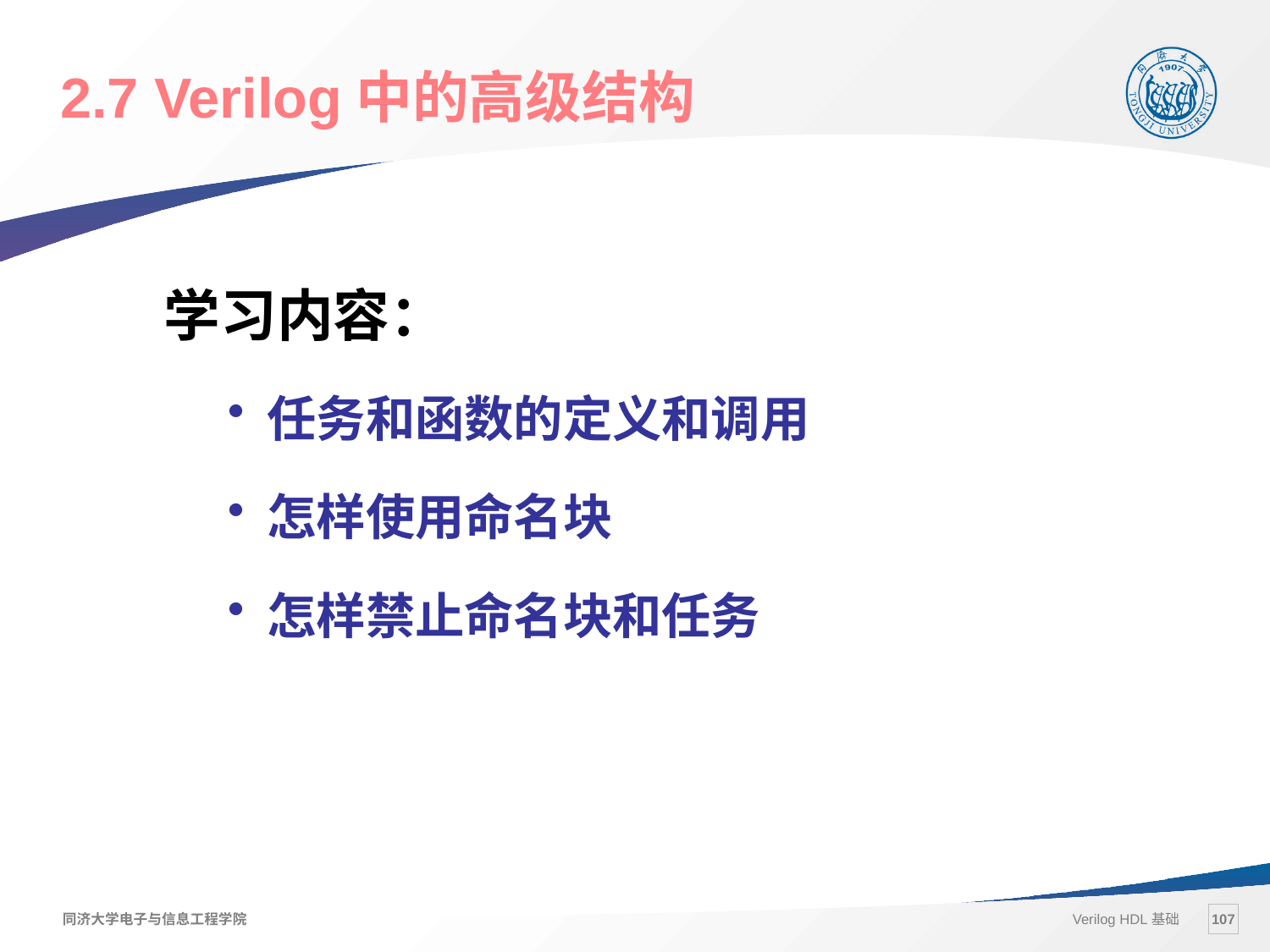

# 2.7 Verilog中的高级结构
学习内容：
任务和函数的定义和调用
怎样使用命名块
怎样禁止命名块和任务